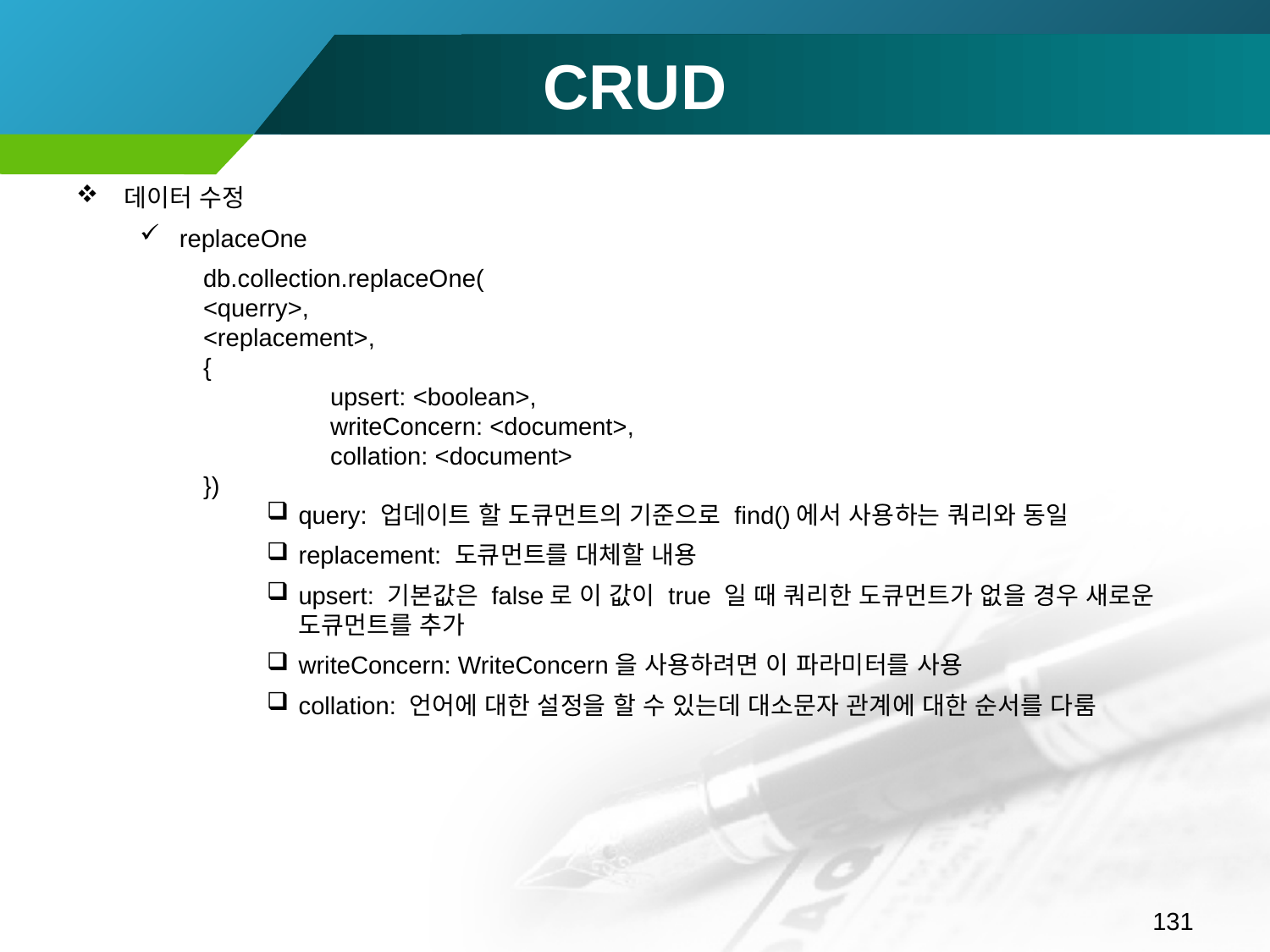

# CRUD
데이터 수정
replaceOne
db.collection.replaceOne(
<querry>,
<replacement>,
{
	upsert: <boolean>,
	writeConcern: <document>,
	collation: <document>
})
query: 업데이트 할 도큐먼트의 기준으로 find()에서 사용하는 쿼리와 동일
replacement: 도큐먼트를 대체할 내용
upsert: 기본값은 false로 이 값이 true 일 때 쿼리한 도큐먼트가 없을 경우 새로운 도큐먼트를 추가
writeConcern: WriteConcern을 사용하려면 이 파라미터를 사용
collation: 언어에 대한 설정을 할 수 있는데 대소문자 관계에 대한 순서를 다룸
131